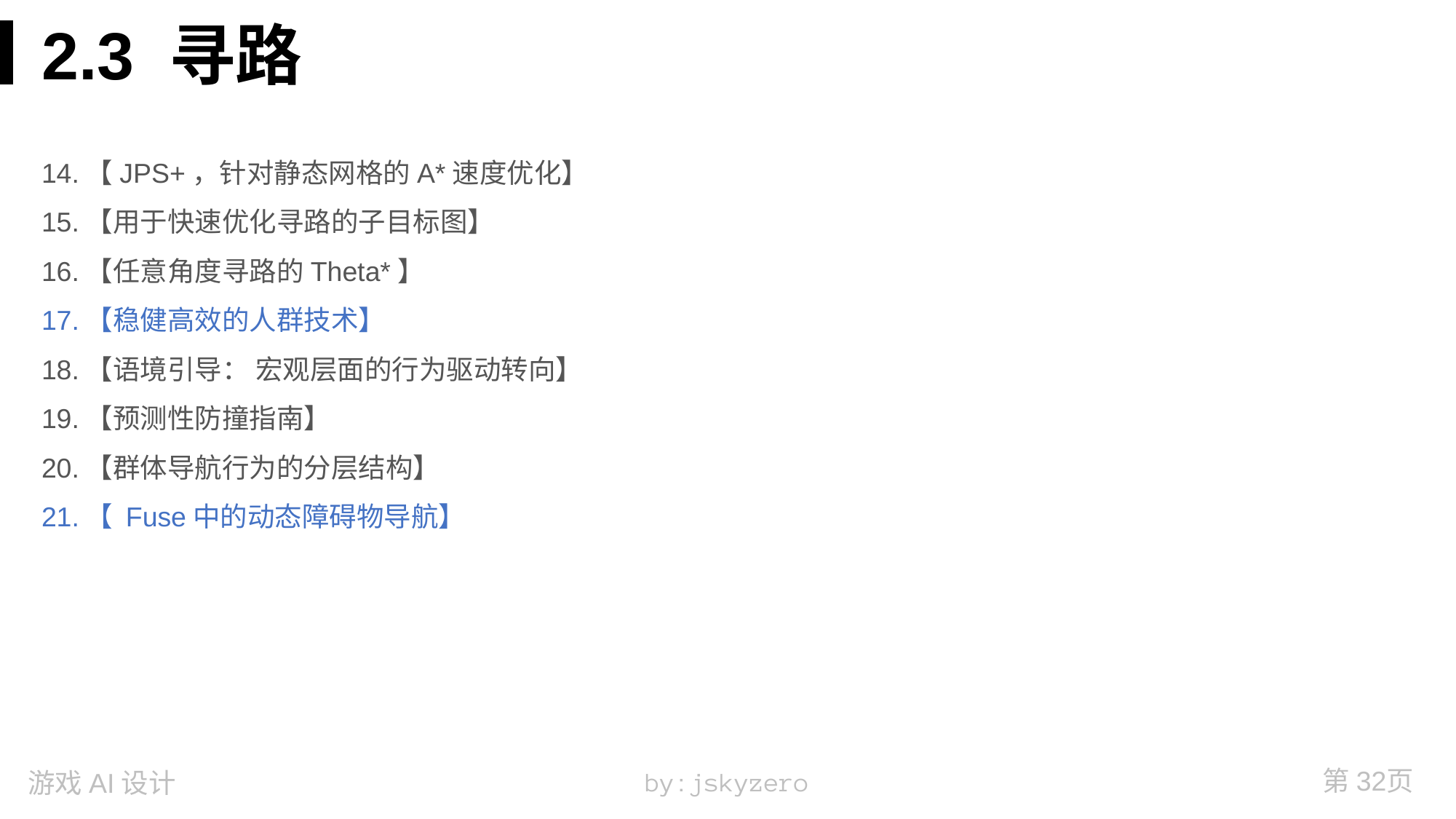

# 2.3 寻路
14.【JPS+，针对静态网格的A*速度优化】
15.【用于快速优化寻路的子目标图】
16.【任意角度寻路的Theta*】
17.【稳健高效的人群技术】
18.【语境引导： 宏观层面的行为驱动转向】
19.【预测性防撞指南】
20.【群体导航行为的分层结构】
21.【 Fuse中的动态障碍物导航】